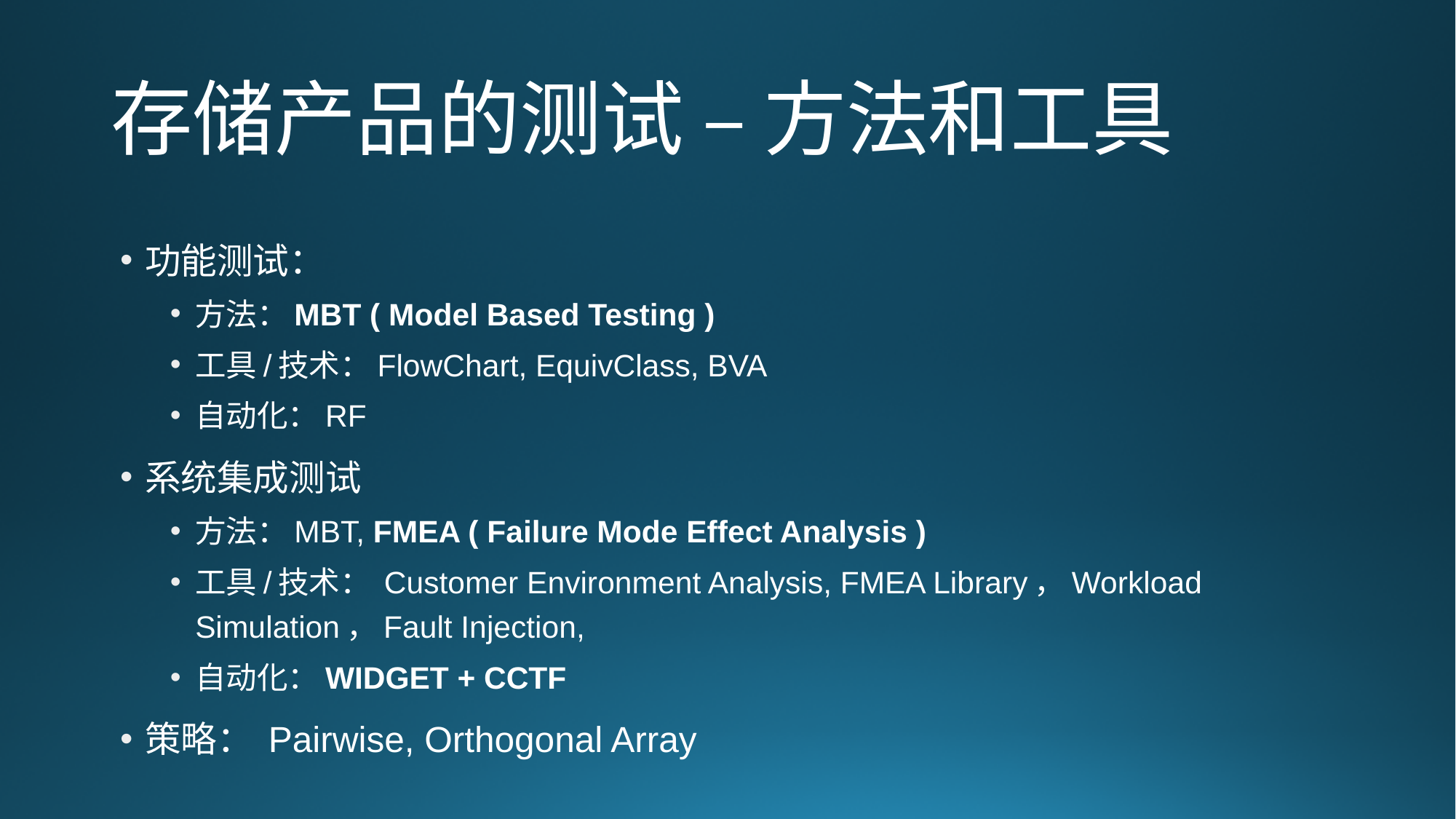

# 存储产品的测试 – 方法和工具
功能测试：
方法：MBT ( Model Based Testing )
工具/技术：FlowChart, EquivClass, BVA
自动化：RF
系统集成测试
方法：MBT, FMEA ( Failure Mode Effect Analysis )
工具/技术： Customer Environment Analysis, FMEA Library，Workload Simulation，Fault Injection,
自动化：WIDGET + CCTF
策略： Pairwise, Orthogonal Array